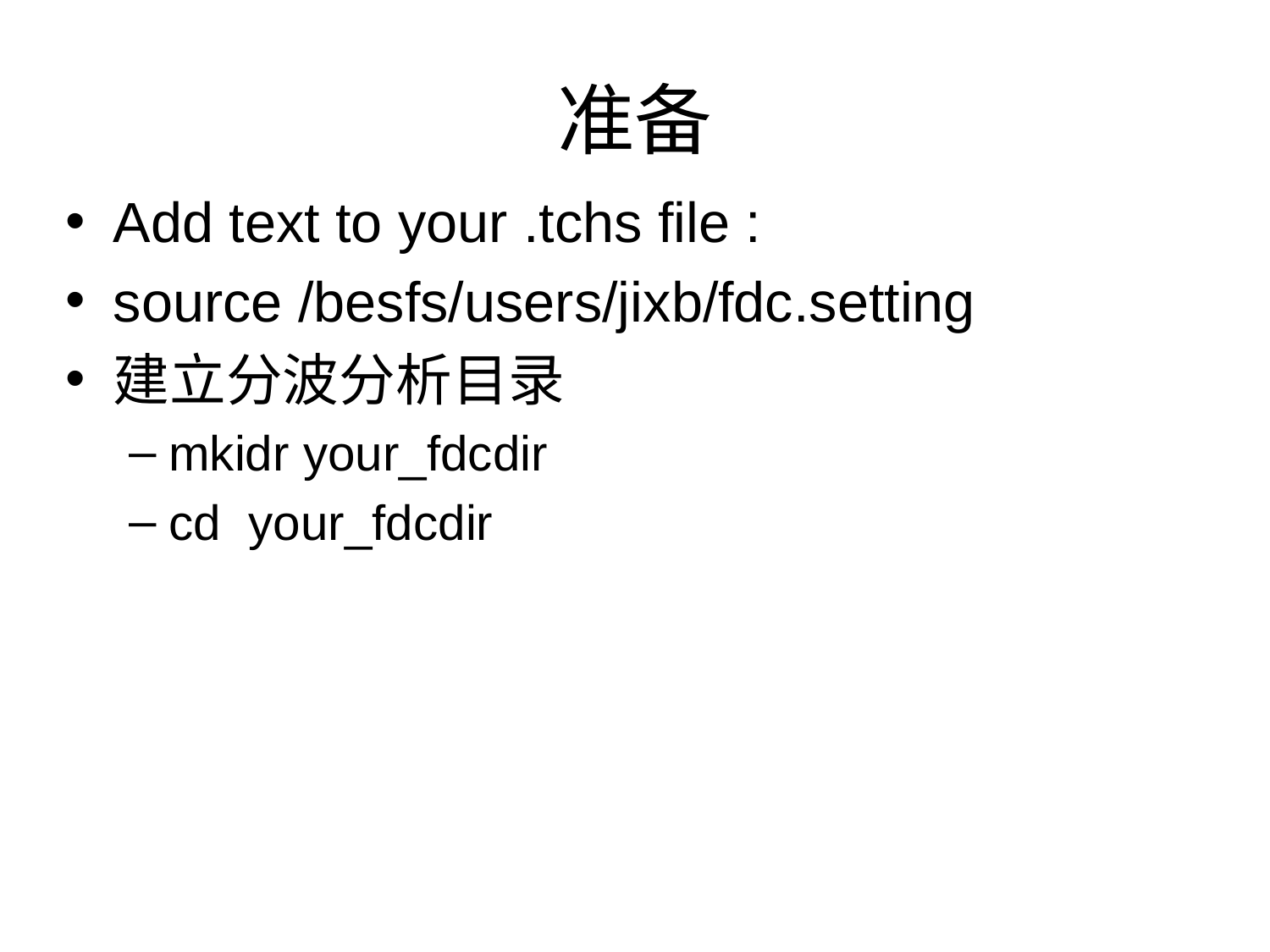

# 准备
Add text to your .tchs file :
source /besfs/users/jixb/fdc.setting
建立分波分析目录
mkidr your_fdcdir
cd  your_fdcdir